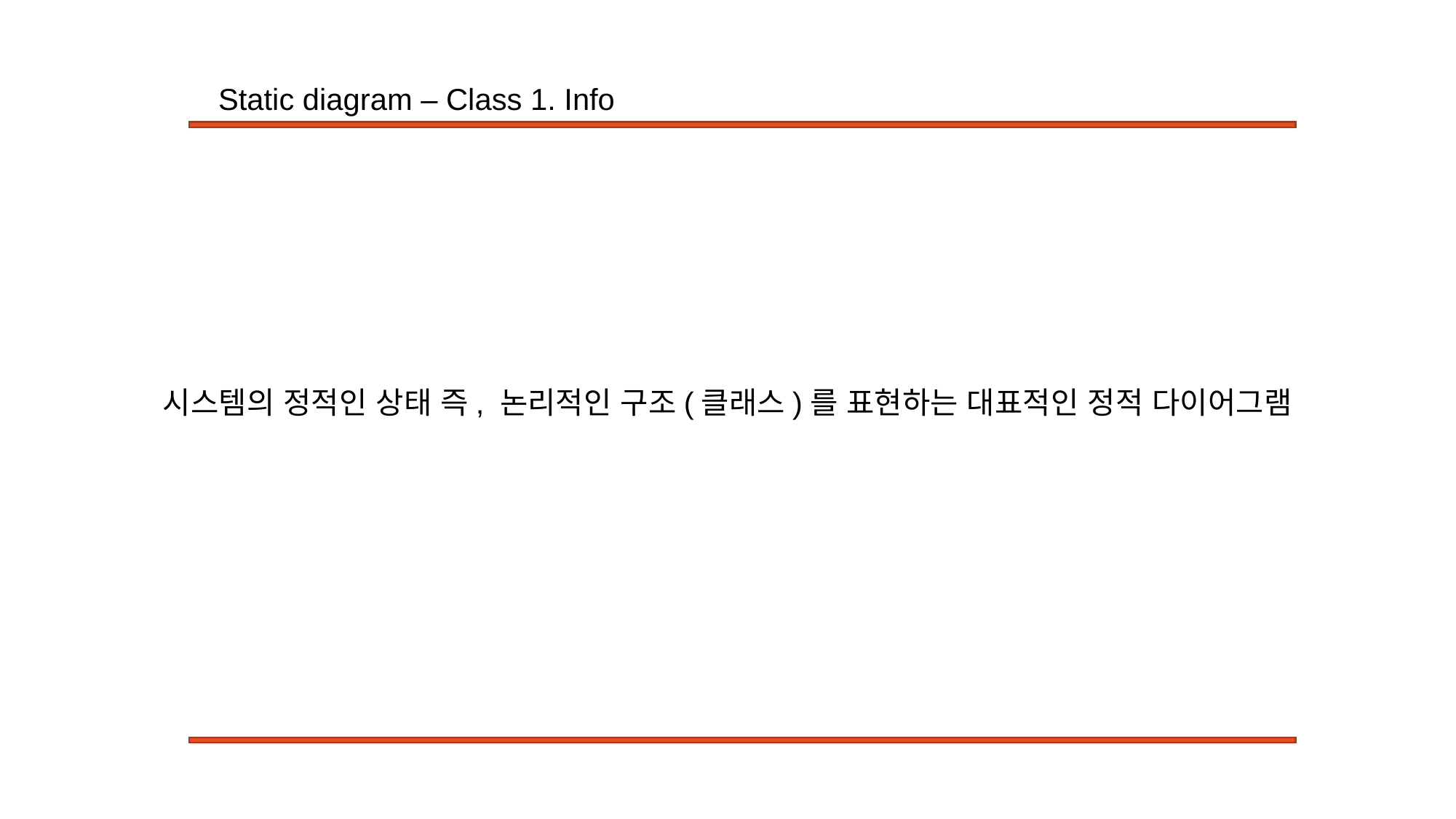

Static diagram – Class 1. Info

시스템의 정적인 상태 즉, 논리적인 구조(클래스)를 표현하는 대표적인 정적 다이어그램